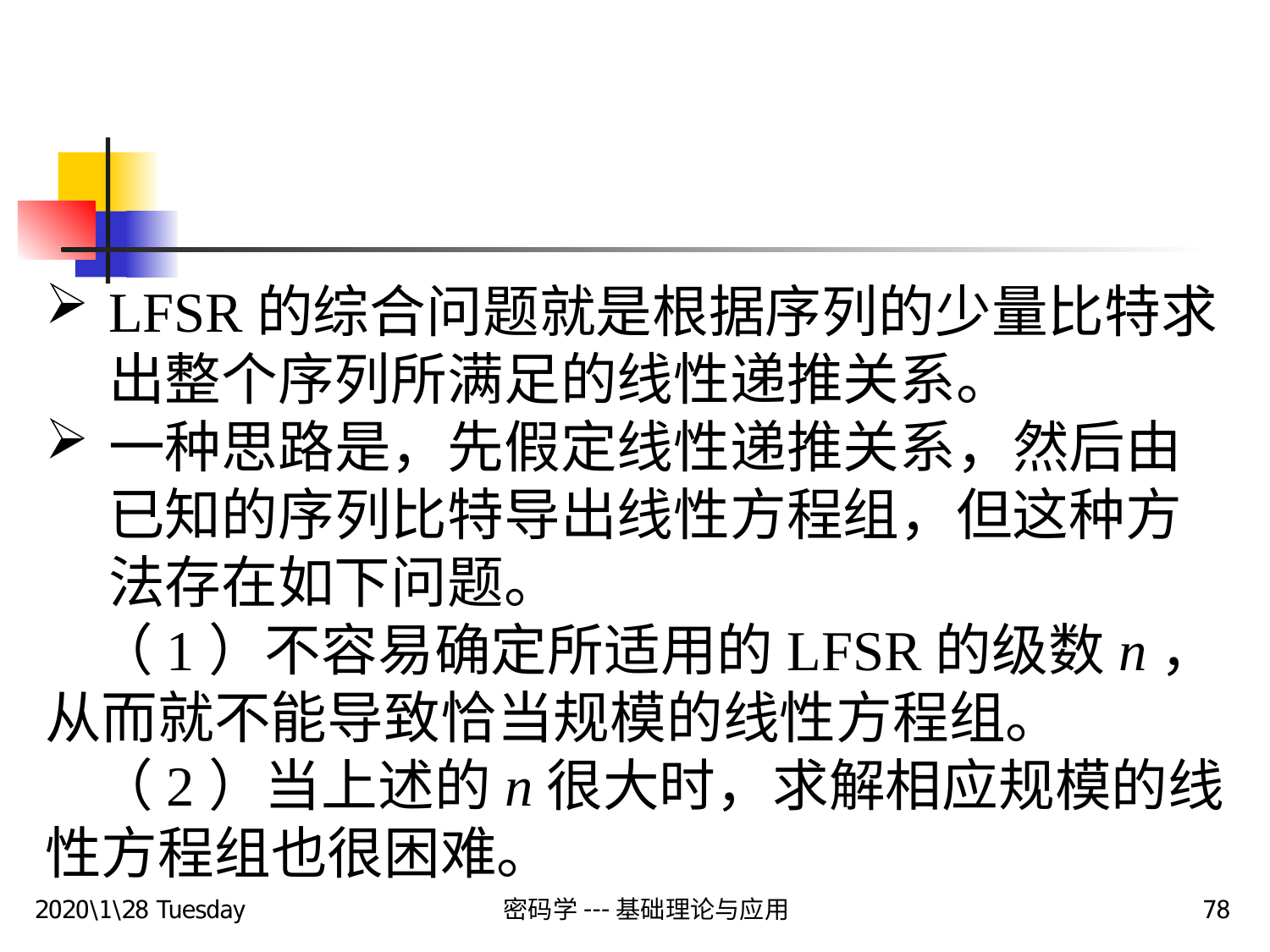

LFSR的综合问题就是根据序列的少量比特求出整个序列所满足的线性递推关系。
一种思路是，先假定线性递推关系，然后由已知的序列比特导出线性方程组，但这种方法存在如下问题。
   （1）不容易确定所适用的LFSR的级数n，从而就不能导致恰当规模的线性方程组。
   （2）当上述的n很大时，求解相应规模的线性方程组也很困难。
2020\1\28 Tuesday
密码学---基础理论与应用
78